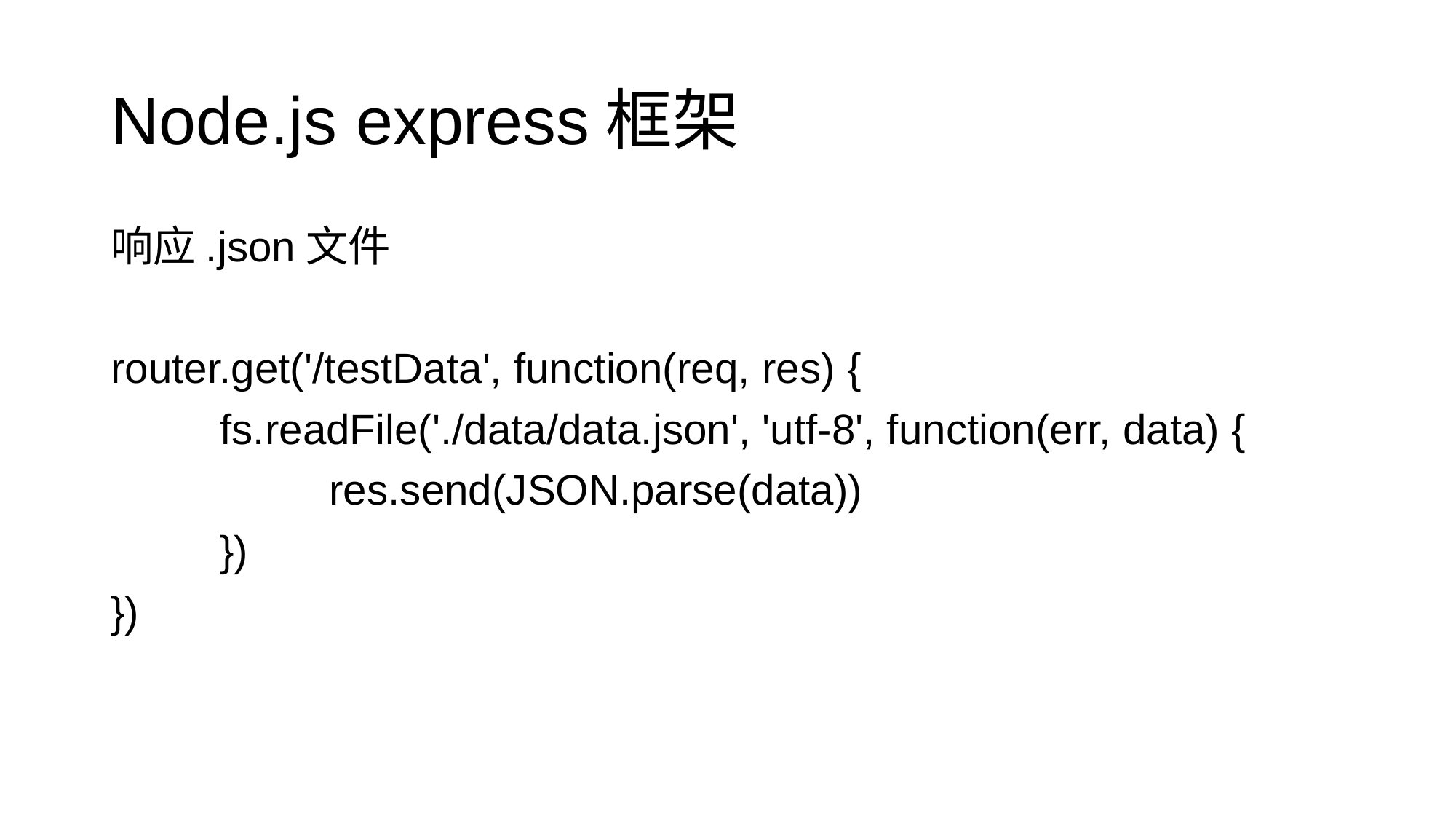

# Node.js express框架

响应.json文件

router.get('/testData', function(req, res) {
	fs.readFile('./data/data.json', 'utf-8', function(err, data) {
		res.send(JSON.parse(data))
	})
})